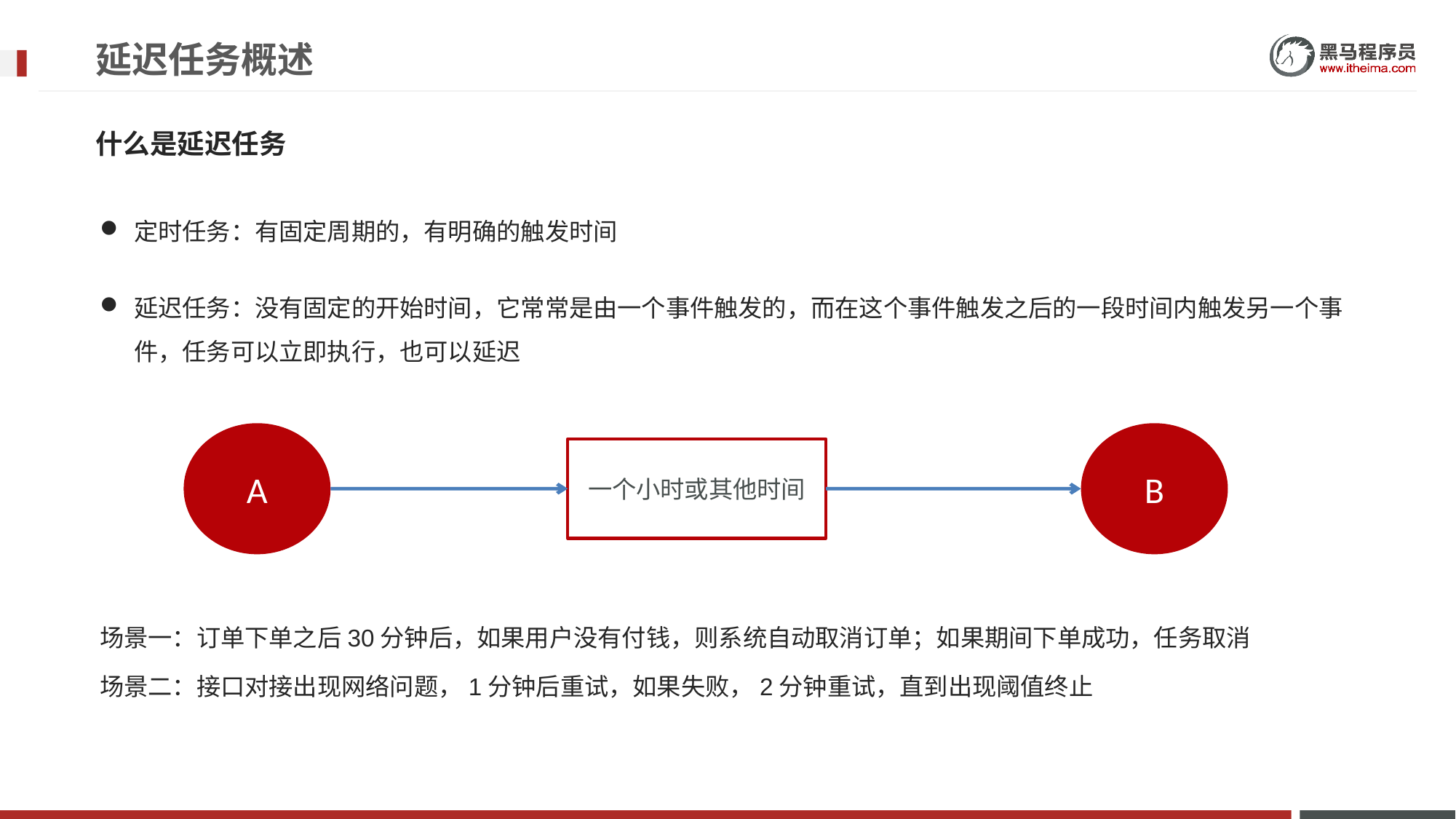

# 延迟任务概述
什么是延迟任务
定时任务：有固定周期的，有明确的触发时间
延迟任务：没有固定的开始时间，它常常是由一个事件触发的，而在这个事件触发之后的一段时间内触发另一个事件，任务可以立即执行，也可以延迟
A
B
一个小时或其他时间
场景一：订单下单之后30分钟后，如果用户没有付钱，则系统自动取消订单；如果期间下单成功，任务取消
场景二：接口对接出现网络问题，1分钟后重试，如果失败，2分钟重试，直到出现阈值终止